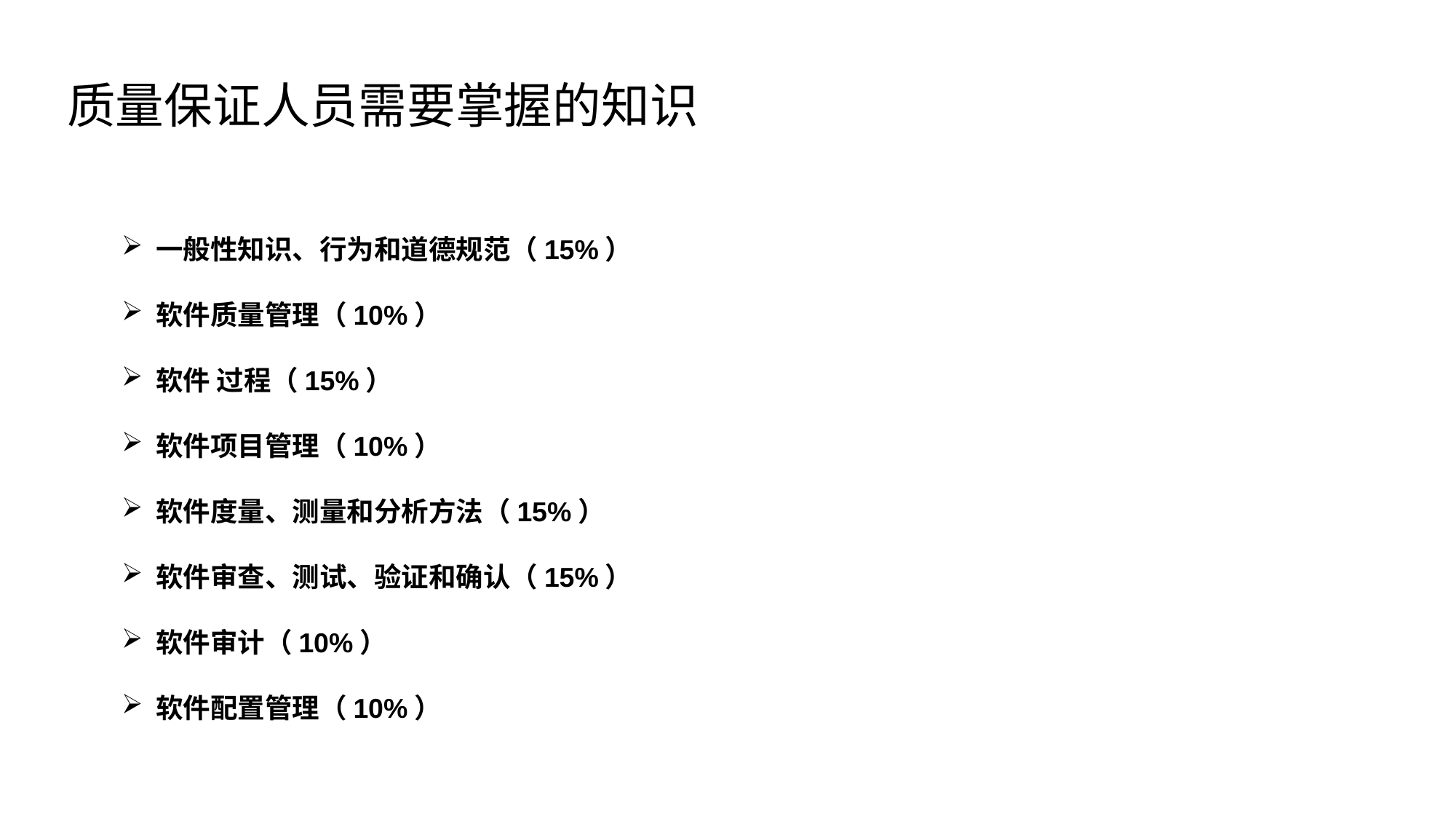

质量保证人员需要掌握的知识
一般性知识、行为和道德规范（15%）
软件质量管理（10%）
软件 过程（15%）
软件项目管理（10%）
软件度量、测量和分析方法（15%）
软件审查、测试、验证和确认（15%）
软件审计（10%）
软件配置管理（10%）